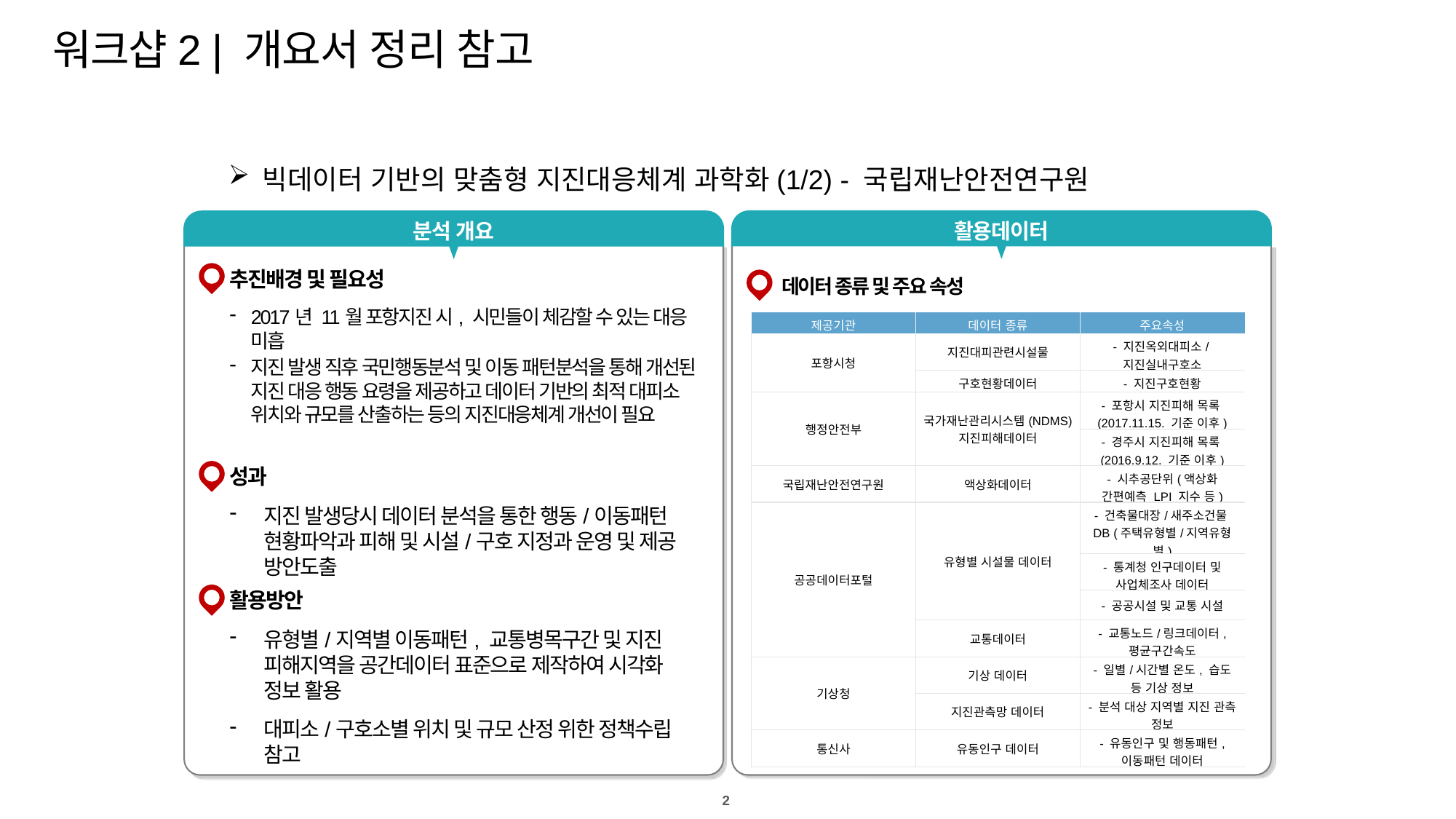

워크샵2 | 개요서 정리 참고
빅데이터 기반의 맞춤형 지진대응체계 과학화(1/2) - 국립재난안전연구원
활용데이터

분석 개요

추진배경 및 필요성
2017년 11월 포항지진 시, 시민들이 체감할 수 있는 대응 미흡
지진 발생 직후 국민행동분석 및 이동 패턴분석을 통해 개선된 지진 대응 행동 요령을 제공하고 데이터 기반의 최적 대피소 위치와 규모를 산출하는 등의 지진대응체계 개선이 필요

데이터 종류 및 주요 속성

| 제공기관 | 데이터 종류 | 주요속성 |
| --- | --- | --- |
| 포항시청 | 지진대피관련시설물 | - 지진옥외대피소/지진실내구호소 |
|  | 구호현황데이터 | - 지진구호현황 |
| 행정안전부 | 국가재난관리시스템(NDMS) 지진피해데이터 | - 포항시 지진피해 목록(2017.11.15. 기준 이후) |
|  |  | - 경주시 지진피해 목록(2016.9.12. 기준 이후) |
| 국립재난안전연구원 | 액상화데이터 | - 시추공단위(액상화 간편예측 LPI 지수 등) |
| 공공데이터포털 | 유형별 시설물 데이터 | - 건축물대장/새주소건물DB (주택유형별/지역유형별) |
|  |  | - 통계청 인구데이터 및 사업체조사 데이터 |
|  |  | - 공공시설 및 교통 시설 |
|  | 교통데이터 | - 교통노드/링크데이터, 평균구간속도 |
| 기상청 | 기상 데이터 | - 일별/시간별 온도, 습도 등 기상 정보 |
|  | 지진관측망 데이터 | - 분석 대상 지역별 지진 관측 정보 |
| 통신사 | 유동인구 데이터 | - 유동인구 및 행동패턴, 이동패턴 데이터 |
성과
지진 발생당시 데이터 분석을 통한 행동/이동패턴 현황파악과 피해 및 시설/구호 지정과 운영 및 제공 방안도출

활용방안
유형별/지역별 이동패턴, 교통병목구간 및 지진 피해지역을 공간데이터 표준으로 제작하여 시각화 정보 활용
대피소/구호소별 위치 및 규모 산정 위한 정책수립 참고

2